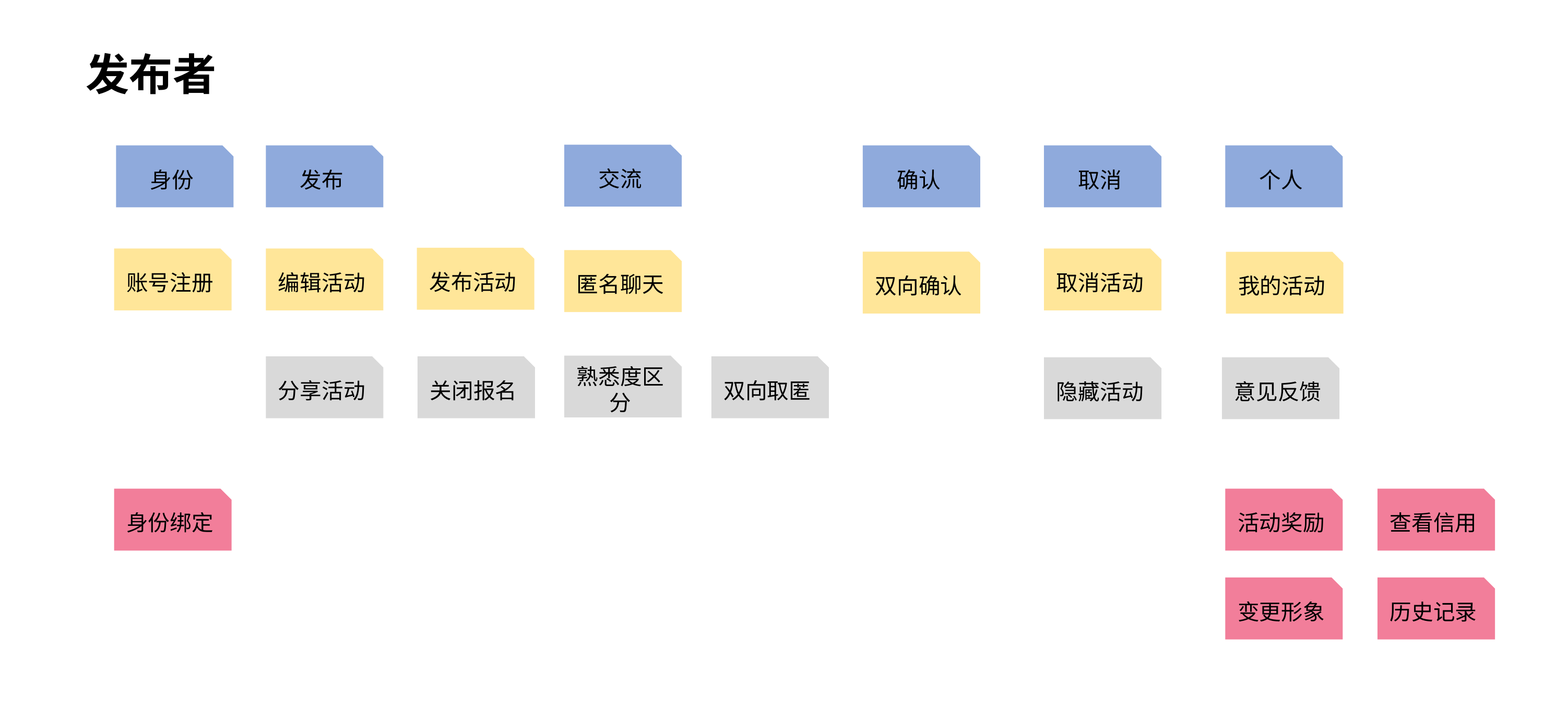

发布者
交流
发布
个人
身份
确认
取消
发布活动
编辑活动
账号注册
取消活动
匿名聊天
双向确认
我的活动
熟悉度区分
关闭报名
分享活动
双向取匿
隐藏活动
意见反馈
身份绑定
活动奖励
查看信用
变更形象
历史记录